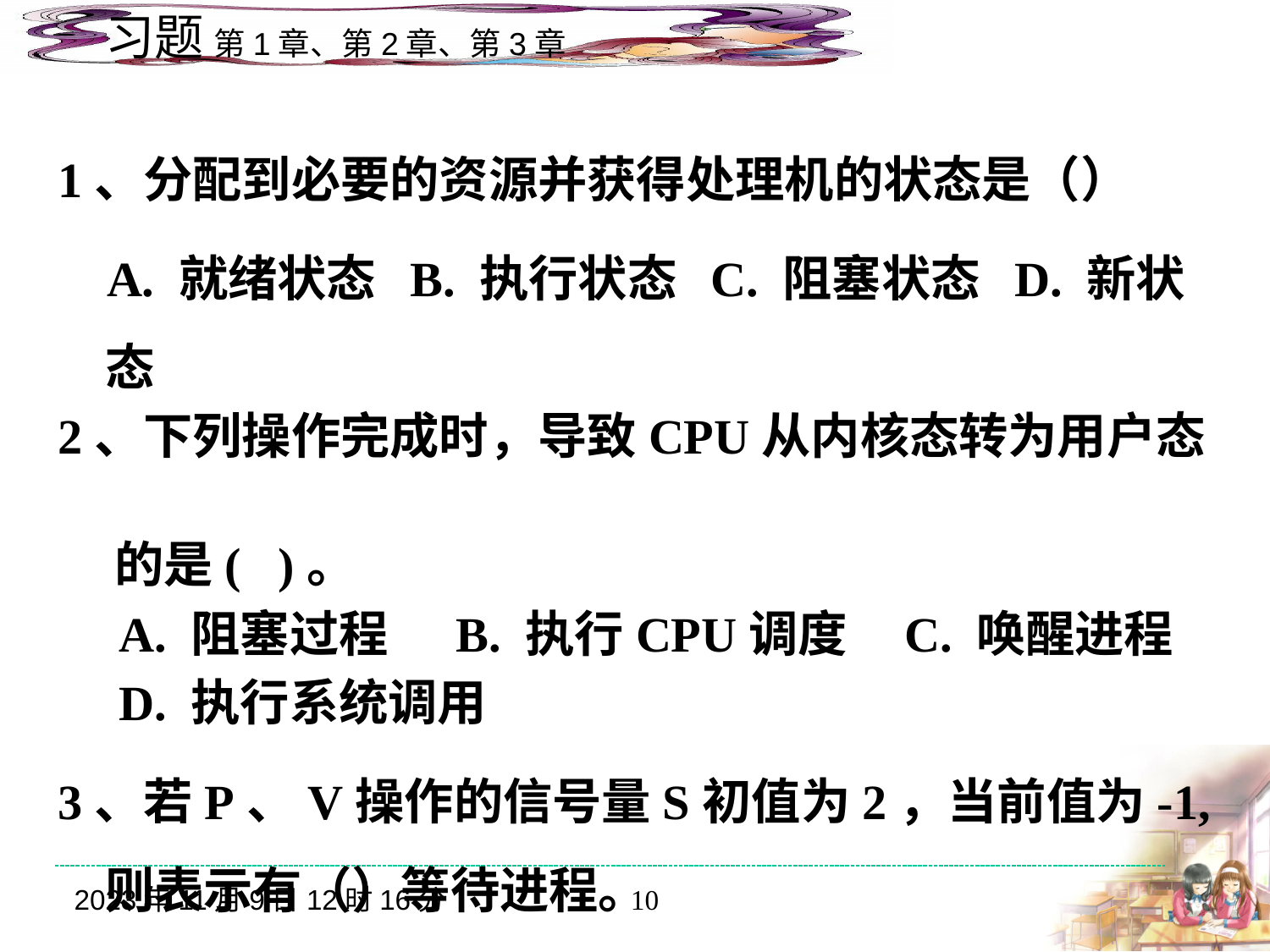

1、分配到必要的资源并获得处理机的状态是（）
    A. 就绪状态  B. 执行状态  C. 阻塞状态  D. 新状态
2、下列操作完成时，导致CPU从内核态转为用户态
    的是(   )。
     A. 阻塞过程     B. 执行CPU调度    C. 唤醒进程
     D. 执行系统调用
3、若P、V操作的信号量S初值为2，当前值为-1,则表示有（）等待进程。
     A. 0个    B. 1个    C. 2个    D. 3个

2023年11月9日12时16分
10